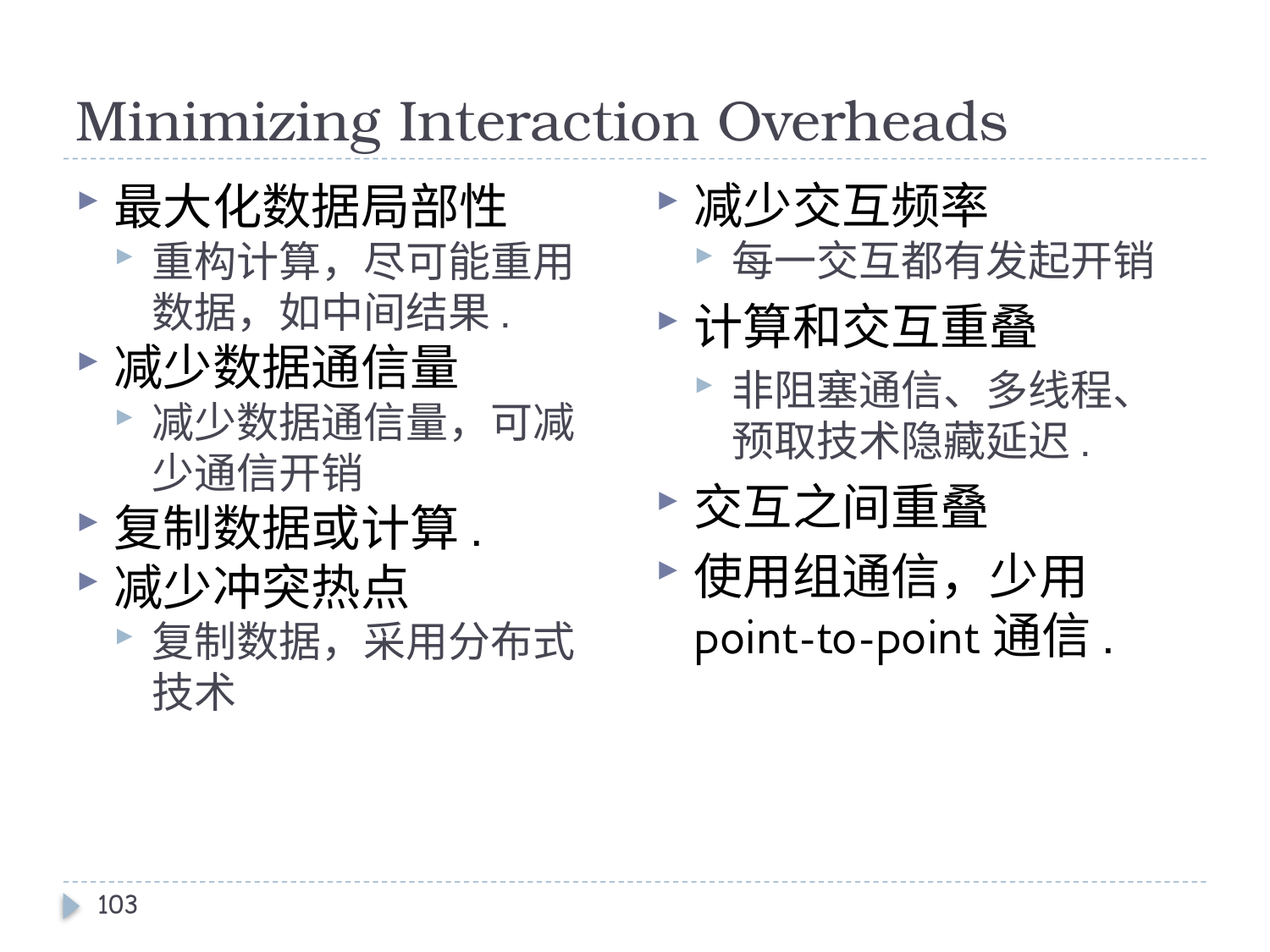

# Minimizing Interaction Overheads
减少交互频率
每一交互都有发起开销
计算和交互重叠
非阻塞通信、多线程、预取技术隐藏延迟.
交互之间重叠
使用组通信，少用point-to-point通信.

最大化数据局部性
重构计算，尽可能重用数据，如中间结果.
减少数据通信量
减少数据通信量，可减少通信开销
复制数据或计算.
减少冲突热点
复制数据，采用分布式技术

103